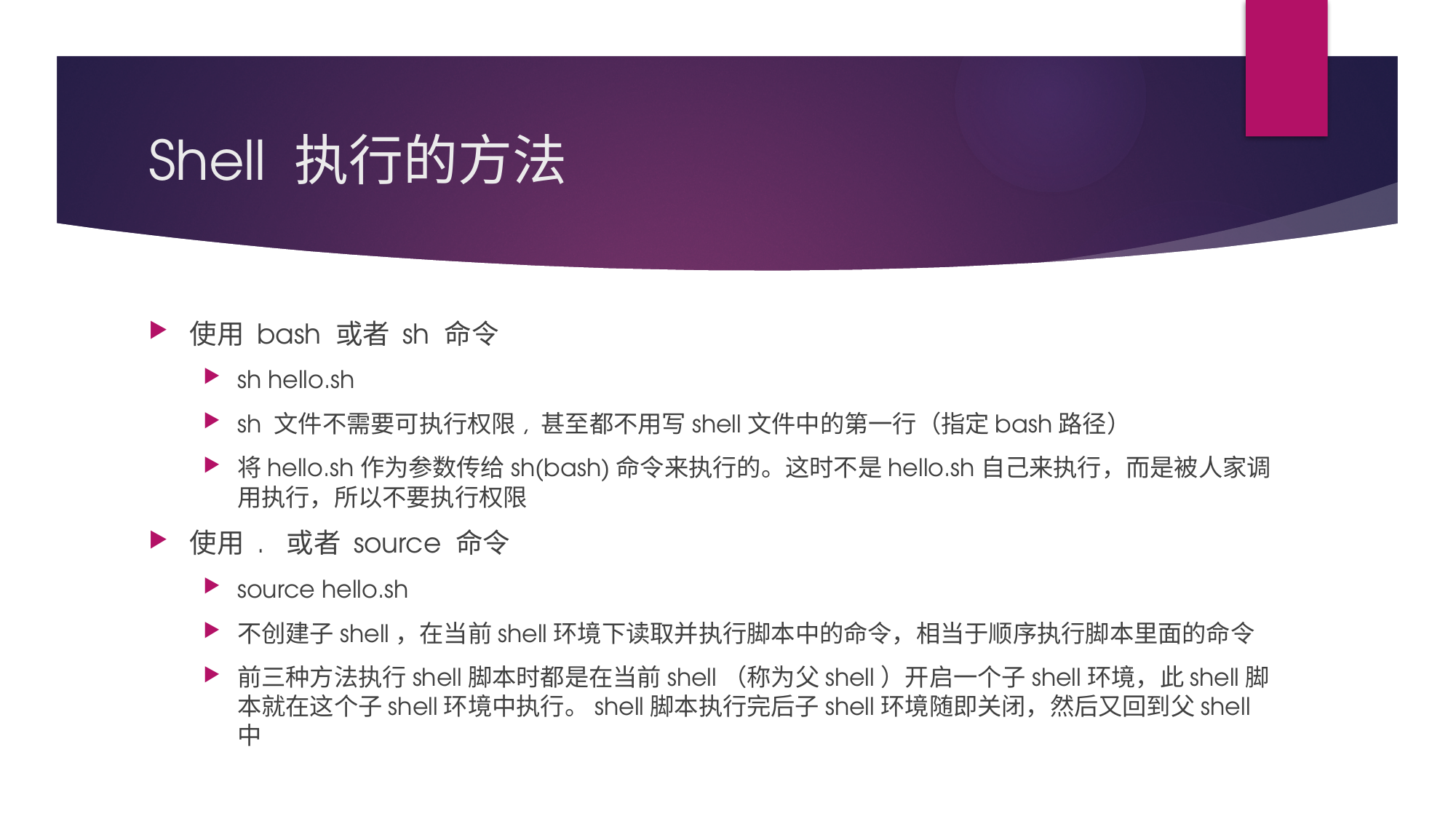

# Shell 执行的方法
使用 bash 或者 sh 命令
sh hello.sh
sh 文件不需要可执行权限, 甚至都不用写shell文件中的第一行（指定bash路径）
将hello.sh作为参数传给sh(bash)命令来执行的。这时不是hello.sh自己来执行，而是被人家调用执行，所以不要执行权限
使用 .  或者 source 命令
source hello.sh
不创建子shell，在当前shell环境下读取并执行脚本中的命令，相当于顺序执行脚本里面的命令
前三种方法执行shell脚本时都是在当前shell（称为父shell）开启一个子shell环境，此shell脚本就在这个子shell环境中执行。shell脚本执行完后子shell环境随即关闭，然后又回到父shell中